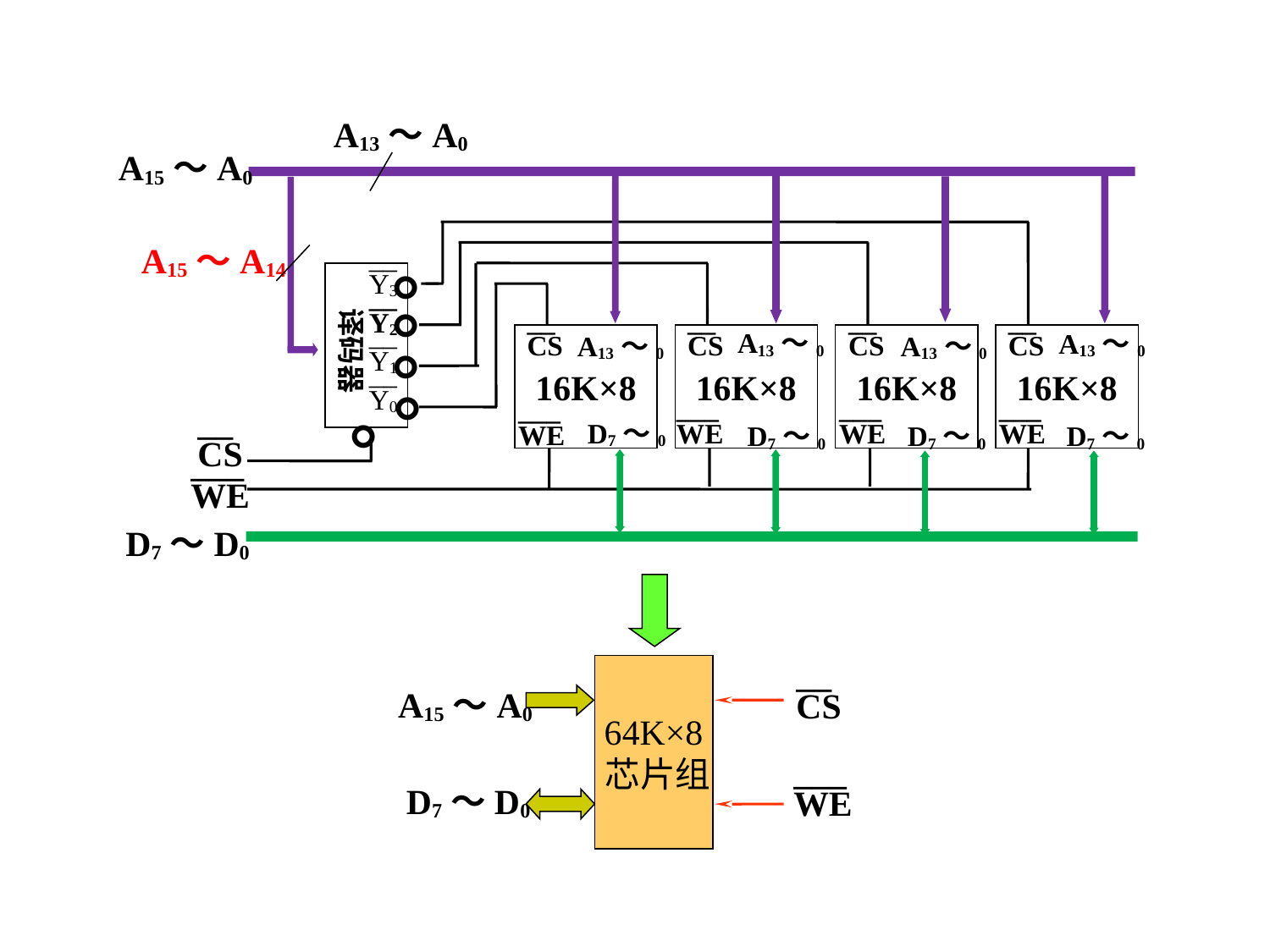

A13～A0
A15～A0

。

A15～A14
__
Y3

。

__
Y2

译码器
。
__
CS
__
CS
__
CS
__
CS
__
Y1
A13～0
A13～0
A13～0
A13～0

16K×8
16K×8
16K×8
16K×8
。

__
Y0

。
___
WE
___
WE
___
WE
___
WE
__
CS

D7～0
D7～0
D7～0
D7～0
___
WE

D7～D0

__
CS
64K×8
 芯片组
A15～A0

___
WE
D7～D0